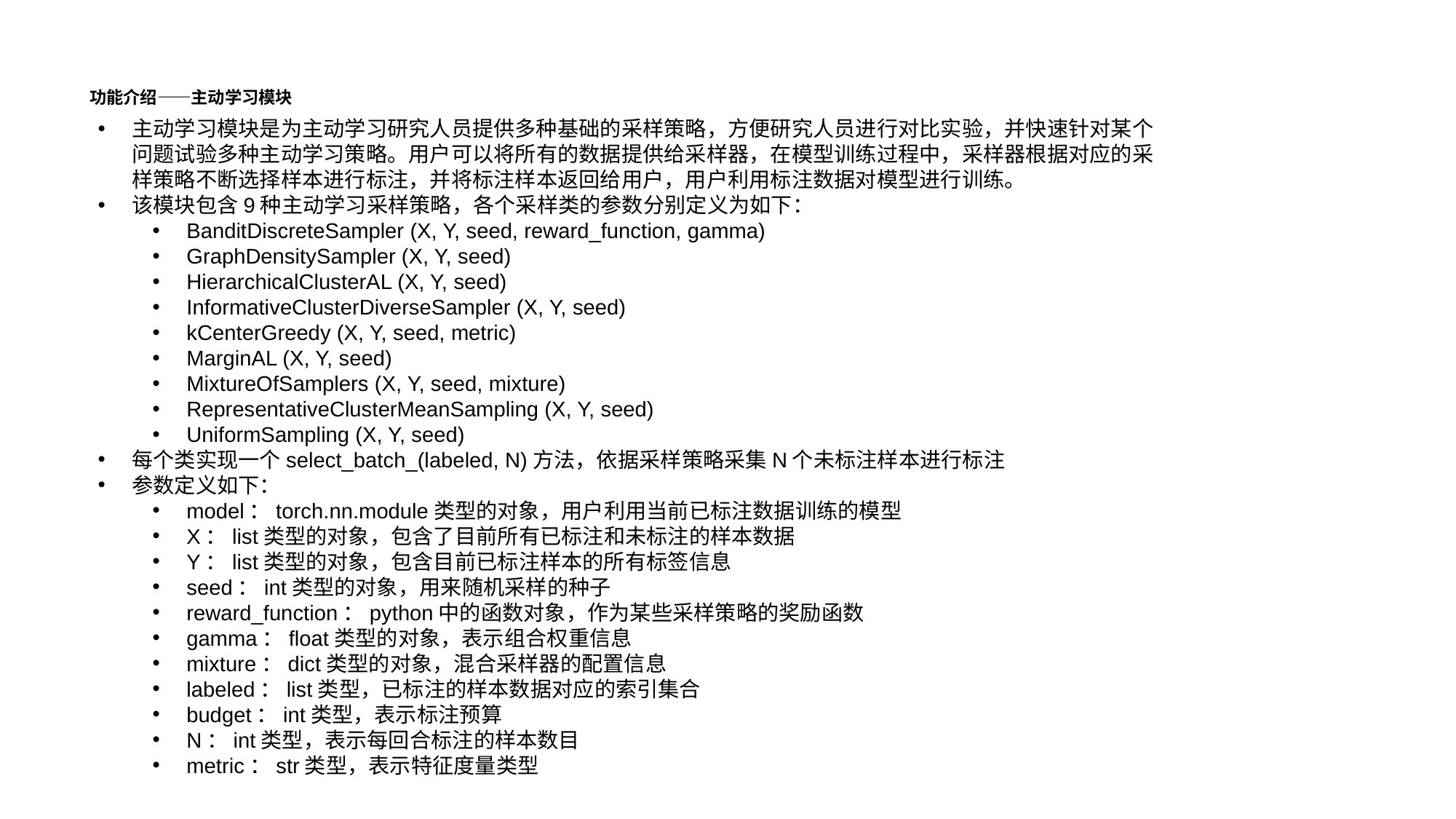

# 功能介绍——主动学习模块
主动学习模块是为主动学习研究人员提供多种基础的采样策略，方便研究人员进行对比实验，并快速针对某个问题试验多种主动学习策略。用户可以将所有的数据提供给采样器，在模型训练过程中，采样器根据对应的采样策略不断选择样本进行标注，并将标注样本返回给用户，用户利用标注数据对模型进行训练。
该模块包含9种主动学习采样策略，各个采样类的参数分别定义为如下：
BanditDiscreteSampler (X, Y, seed, reward_function, gamma)
GraphDensitySampler (X, Y, seed)
HierarchicalClusterAL (X, Y, seed)
InformativeClusterDiverseSampler (X, Y, seed)
kCenterGreedy (X, Y, seed, metric)
MarginAL (X, Y, seed)
MixtureOfSamplers (X, Y, seed, mixture)
RepresentativeClusterMeanSampling (X, Y, seed)
UniformSampling (X, Y, seed)
每个类实现一个select_batch_(labeled, N)方法，依据采样策略采集N个未标注样本进行标注
参数定义如下：
model：torch.nn.module类型的对象，用户利用当前已标注数据训练的模型
X：list类型的对象，包含了目前所有已标注和未标注的样本数据
Y：list类型的对象，包含目前已标注样本的所有标签信息
seed：int类型的对象，用来随机采样的种子
reward_function：python中的函数对象，作为某些采样策略的奖励函数
gamma：float类型的对象，表示组合权重信息
mixture：dict类型的对象，混合采样器的配置信息
labeled：list类型，已标注的样本数据对应的索引集合
budget：int类型，表示标注预算
N：int类型，表示每回合标注的样本数目
metric：str类型，表示特征度量类型